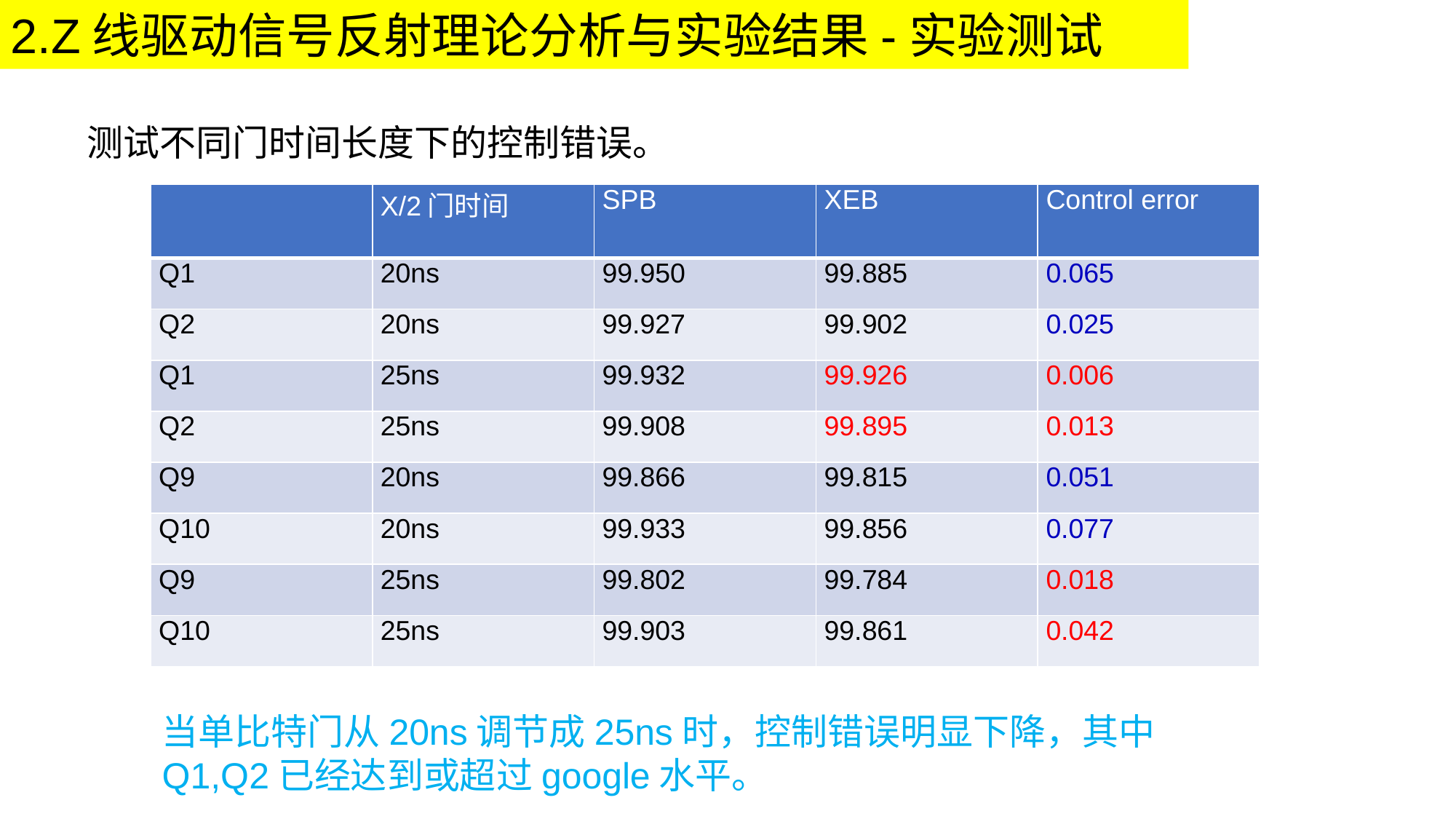

2.Z线驱动信号反射理论分析与实验结果-实验测试
测试不同门时间长度下的控制错误。
|  | X/2门时间 | SPB | XEB | Control error |
| --- | --- | --- | --- | --- |
| Q1 | 20ns | 99.950 | 99.885 | 0.065 |
| Q2 | 20ns | 99.927 | 99.902 | 0.025 |
| Q1 | 25ns | 99.932 | 99.926 | 0.006 |
| Q2 | 25ns | 99.908 | 99.895 | 0.013 |
| Q9 | 20ns | 99.866 | 99.815 | 0.051 |
| Q10 | 20ns | 99.933 | 99.856 | 0.077 |
| Q9 | 25ns | 99.802 | 99.784 | 0.018 |
| Q10 | 25ns | 99.903 | 99.861 | 0.042 |
当单比特门从20ns调节成25ns时，控制错误明显下降，其中Q1,Q2已经达到或超过google水平。